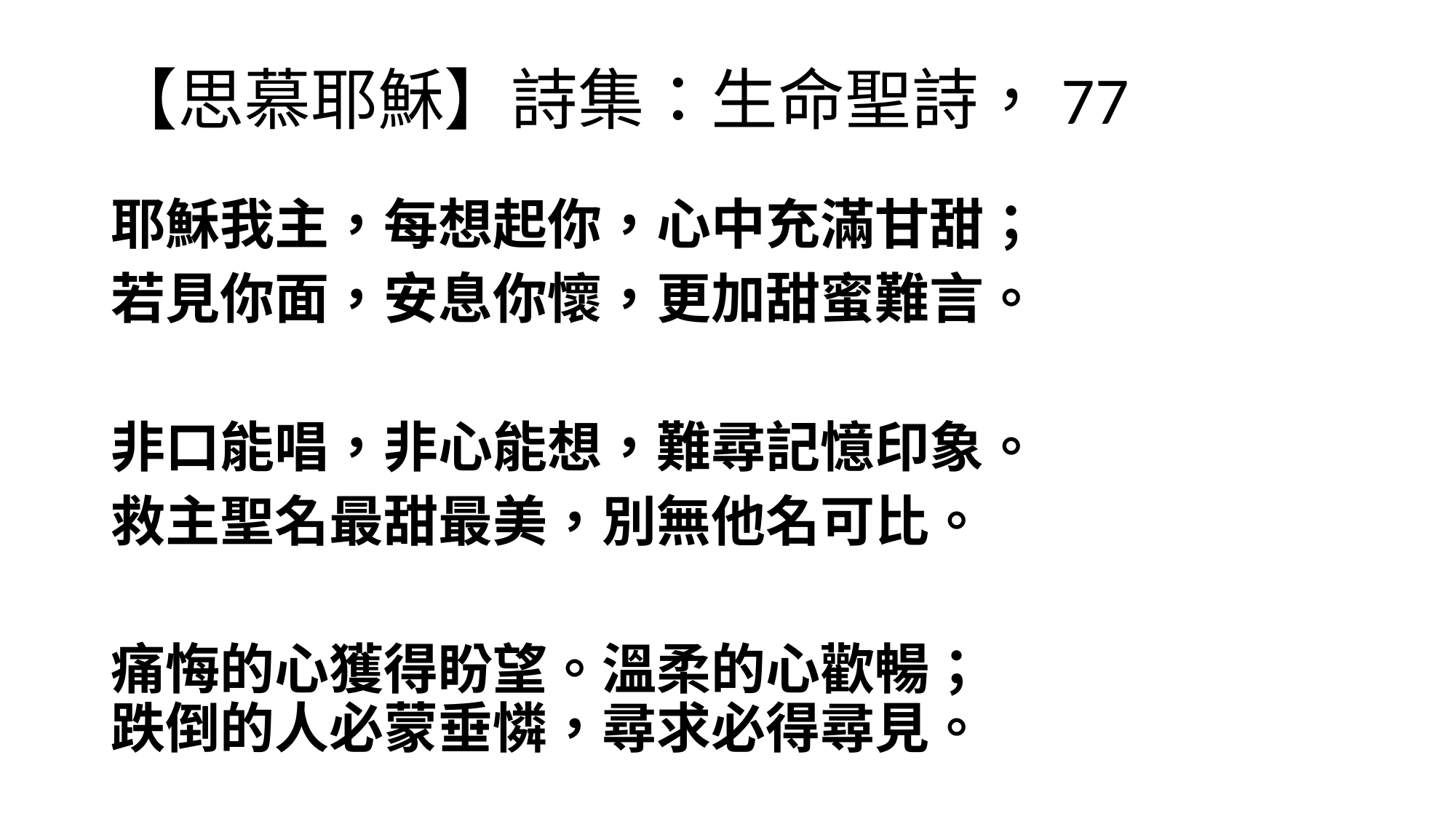

# 【思慕耶穌】詩集：生命聖詩，77
耶穌我主，每想起你，心中充滿甘甜；
若見你面，安息你懷，更加甜蜜難言。

非口能唱，非心能想，難尋記憶印象。
救主聖名最甜最美，別無他名可比。

痛悔的心獲得盼望。溫柔的心歡暢；
跌倒的人必蒙垂憐，尋求必得尋見。